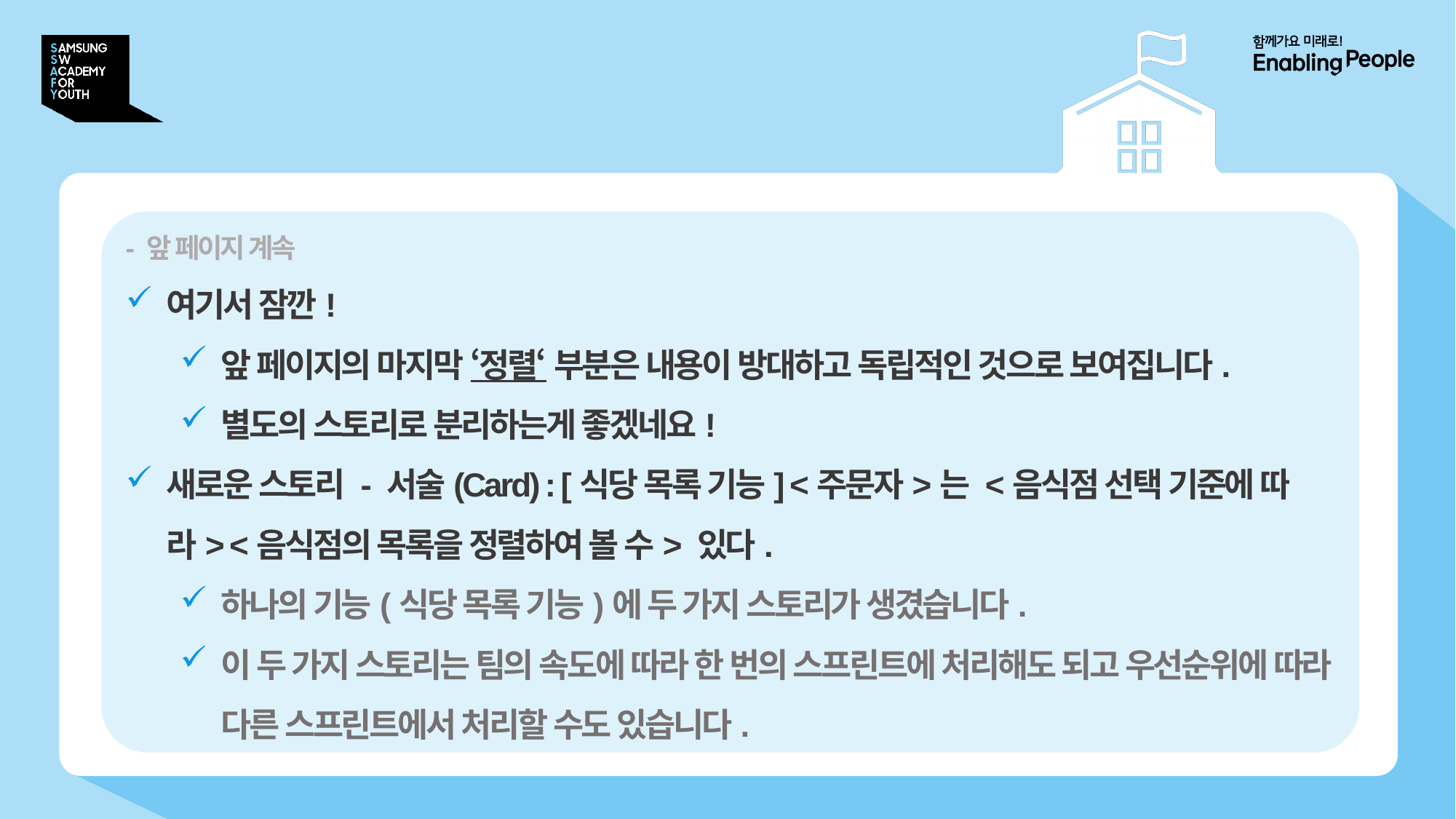

# 사용자 스토리 사례(배달앱)
- 앞 페이지 계속
여기서 잠깐!
앞 페이지의 마지막 ‘정렬‘ 부분은 내용이 방대하고 독립적인 것으로 보여집니다.
별도의 스토리로 분리하는게 좋겠네요!
새로운 스토리 - 서술(Card) : [식당 목록 기능] <주문자>는 <음식점 선택 기준에 따라> <음식점의 목록을 정렬하여 볼 수> 있다.
하나의 기능(식당 목록 기능)에 두 가지 스토리가 생겼습니다.
이 두 가지 스토리는 팀의 속도에 따라 한 번의 스프린트에 처리해도 되고 우선순위에 따라 다른 스프린트에서 처리할 수도 있습니다.